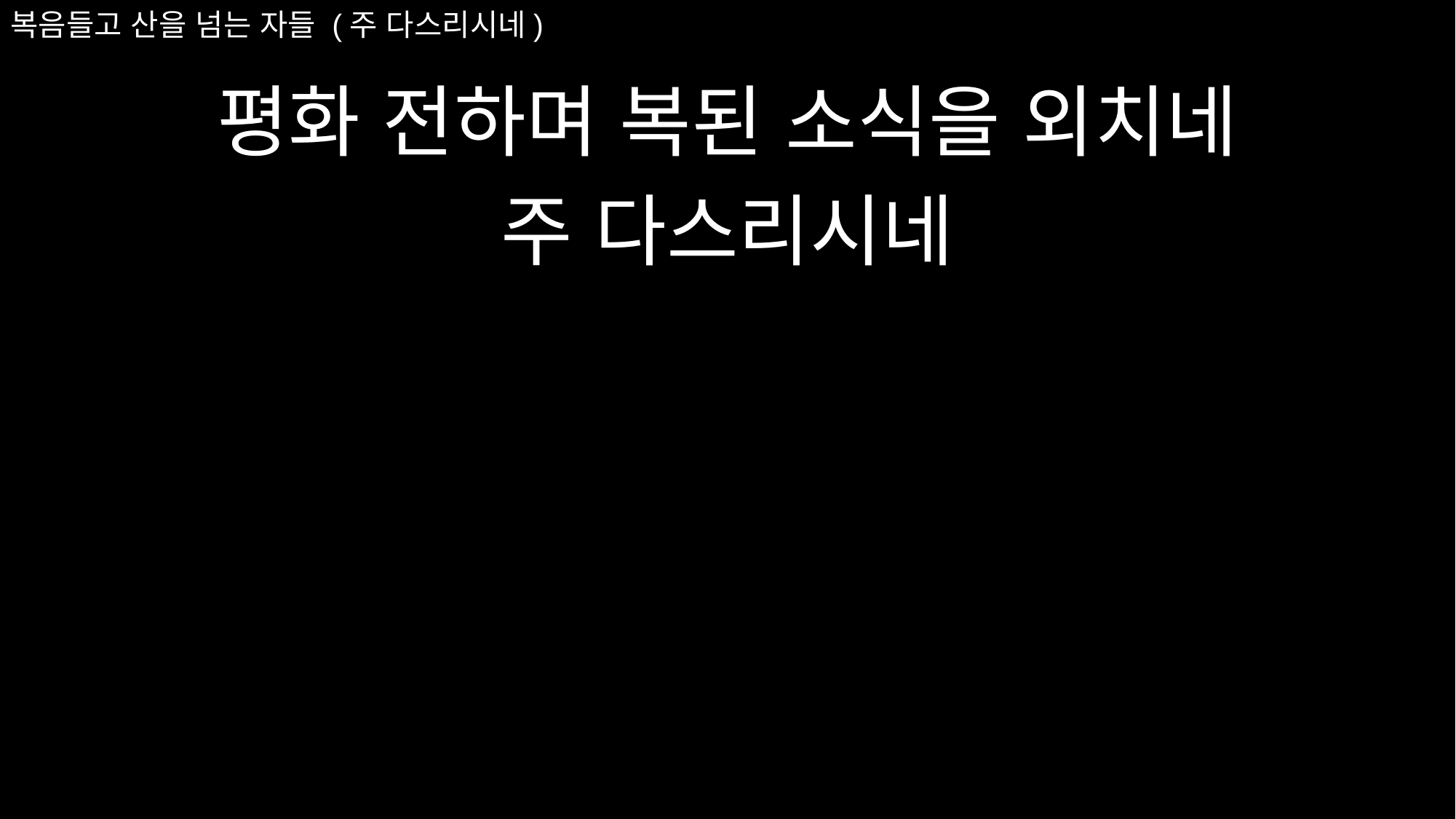

평화 전하며 복된 소식을 외치네
주 다스리시네

# 복음들고 산을 넘는 자들 (주 다스리시네)